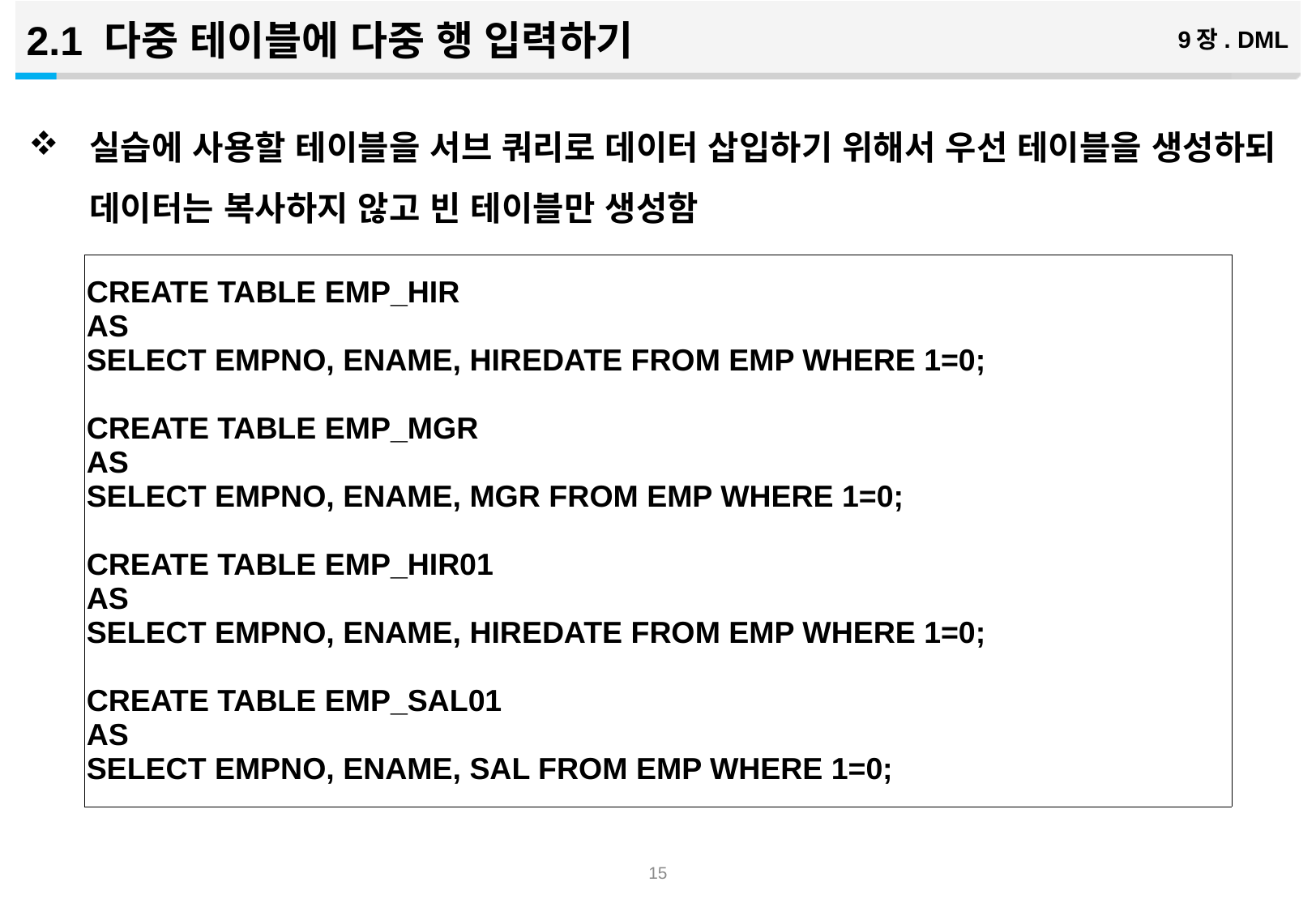

2.1 다중 테이블에 다중 행 입력하기
9장. DML
실습에 사용할 테이블을 서브 쿼리로 데이터 삽입하기 위해서 우선 테이블을 생성하되 데이터는 복사하지 않고 빈 테이블만 생성함

| CREATE TABLE EMP\_HIR AS SELECT EMPNO, ENAME, HIREDATE FROM EMP WHERE 1=0; CREATE TABLE EMP\_MGR AS SELECT EMPNO, ENAME, MGR FROM EMP WHERE 1=0; CREATE TABLE EMP\_HIR01 AS SELECT EMPNO, ENAME, HIREDATE FROM EMP WHERE 1=0; CREATE TABLE EMP\_SAL01 AS SELECT EMPNO, ENAME, SAL FROM EMP WHERE 1=0; |
| --- |
15